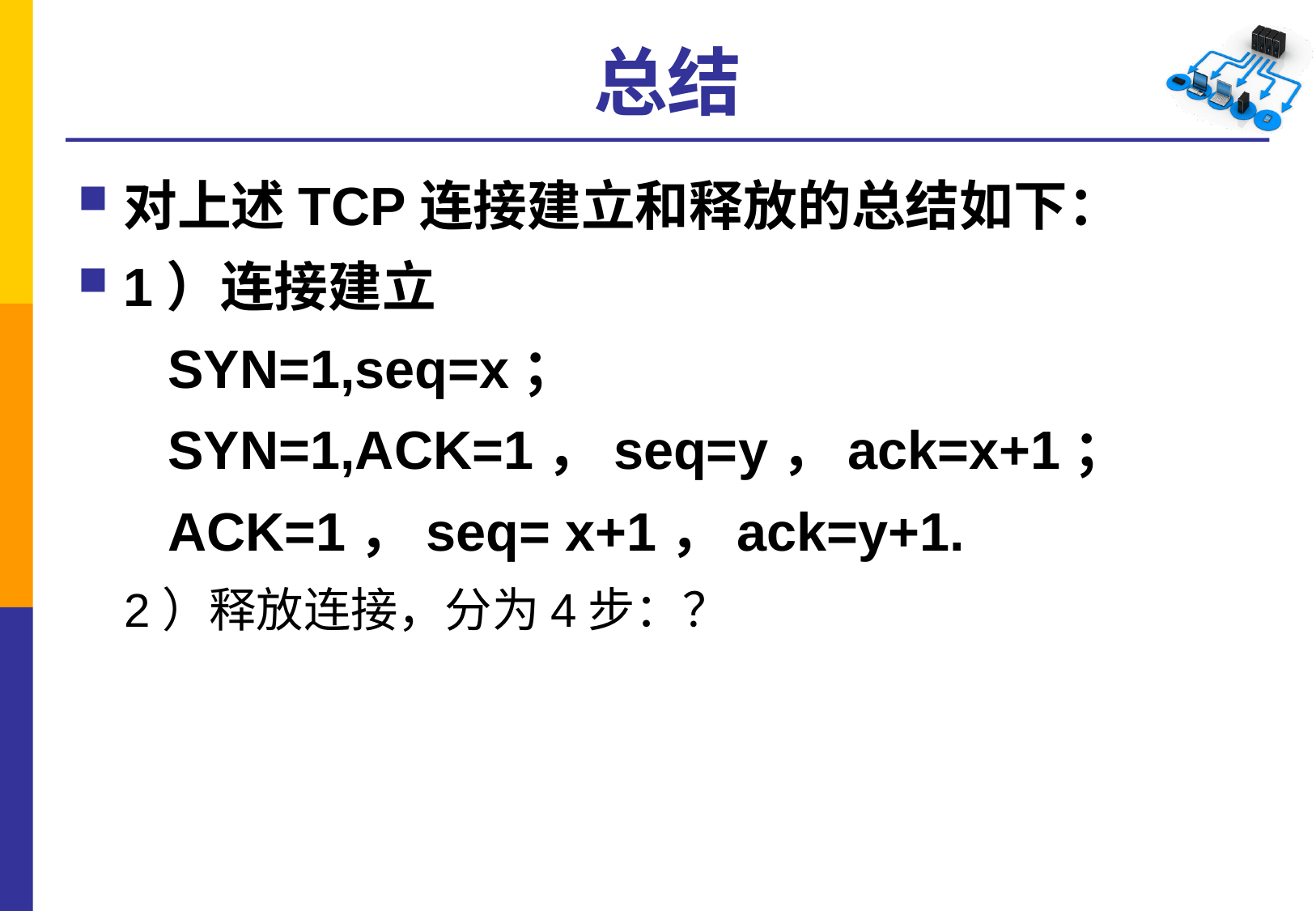

# 总结
对上述TCP连接建立和释放的总结如下：
1）连接建立
      SYN=1,seq=x；
      SYN=1,ACK=1，seq=y，ack=x+1；
      ACK=1，seq= x+1，ack=y+1.
2）释放连接，分为4步：？